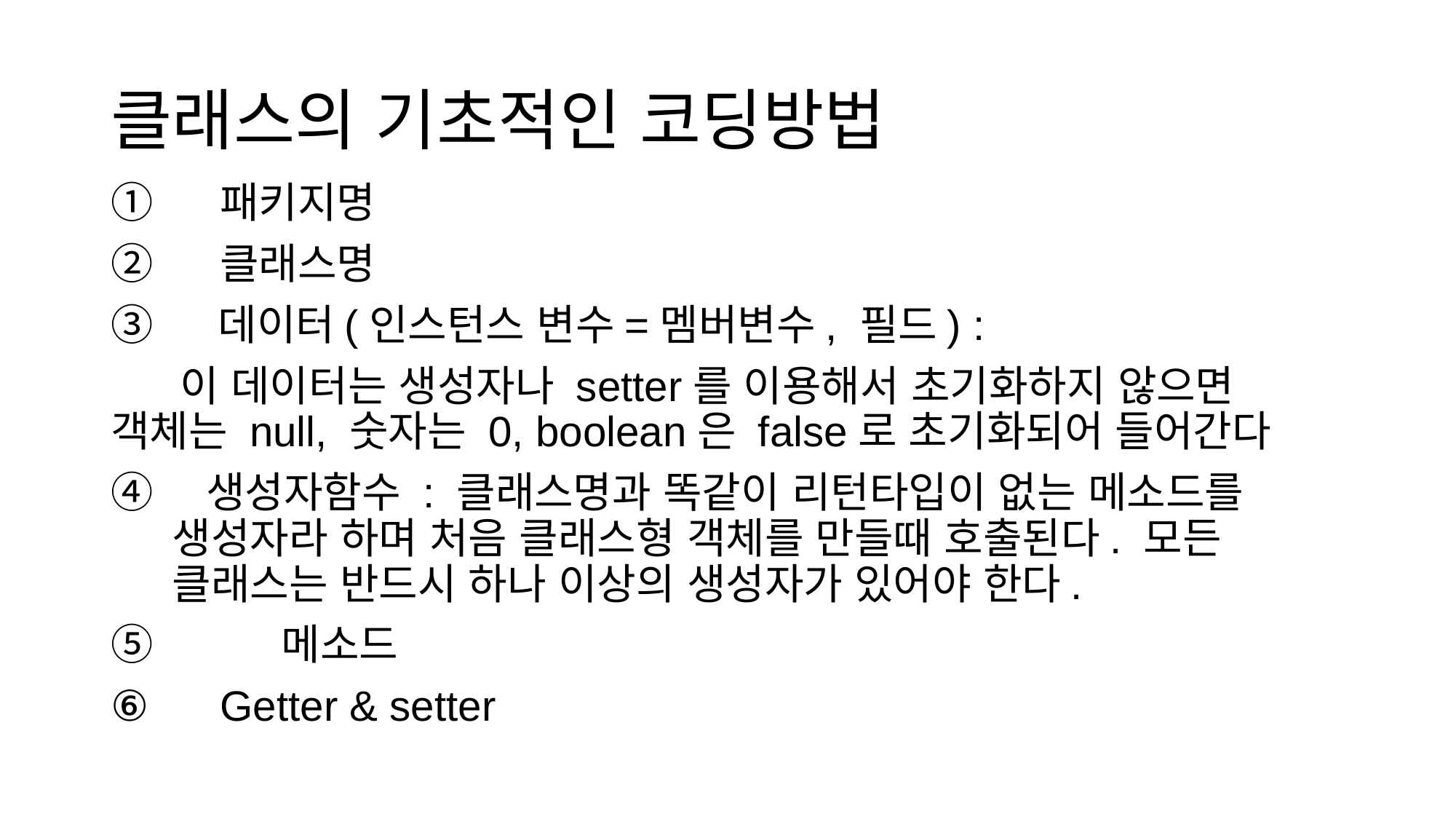

# 클래스의 기초적인 코딩방법
①	패키지명
②	클래스명
   데이터(인스턴스 변수=멤버변수, 필드) :
     이 데이터는 생성자나 setter를 이용해서 초기화하지 않으면     객체는 null, 숫자는 0, boolean은 false로 초기화되어 들어간다
  생성자함수 : 클래스명과 똑같이 리턴타입이 없는 메소드를 생성자라 하며 처음 클래스형 객체를 만들때 호출된다. 모든 클래스는 반드시 하나 이상의 생성자가 있어야 한다.
	메소드
⑥	Getter & setter